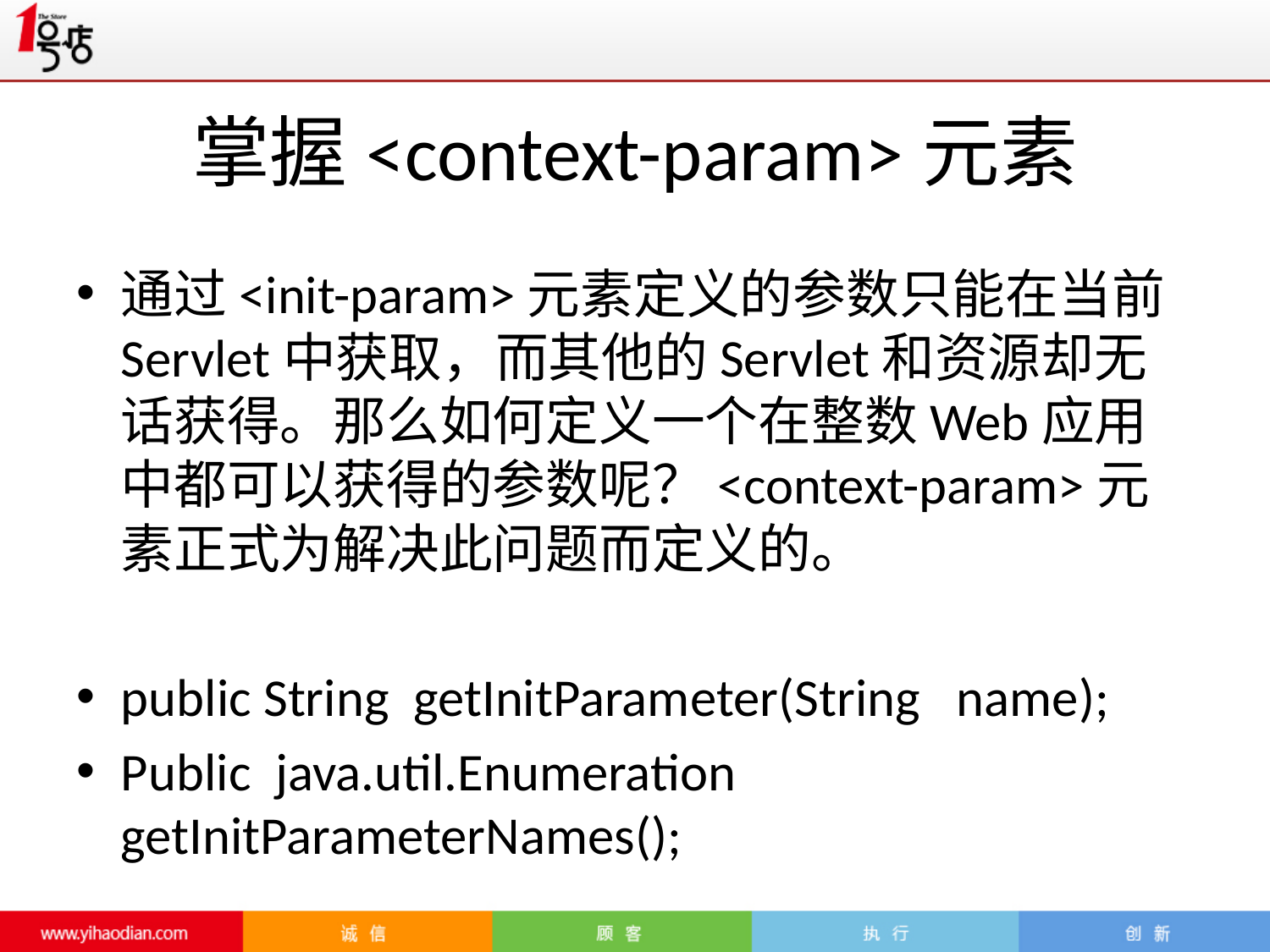

掌握<context-param>元素
通过<init-param>元素定义的参数只能在当前Servlet中获取，而其他的Servlet和资源却无话获得。那么如何定义一个在整数Web应用中都可以获得的参数呢？<context-param>元素正式为解决此问题而定义的。

public String  getInitParameter(String   name);
Public  java.util.Enumeration     getInitParameterNames();